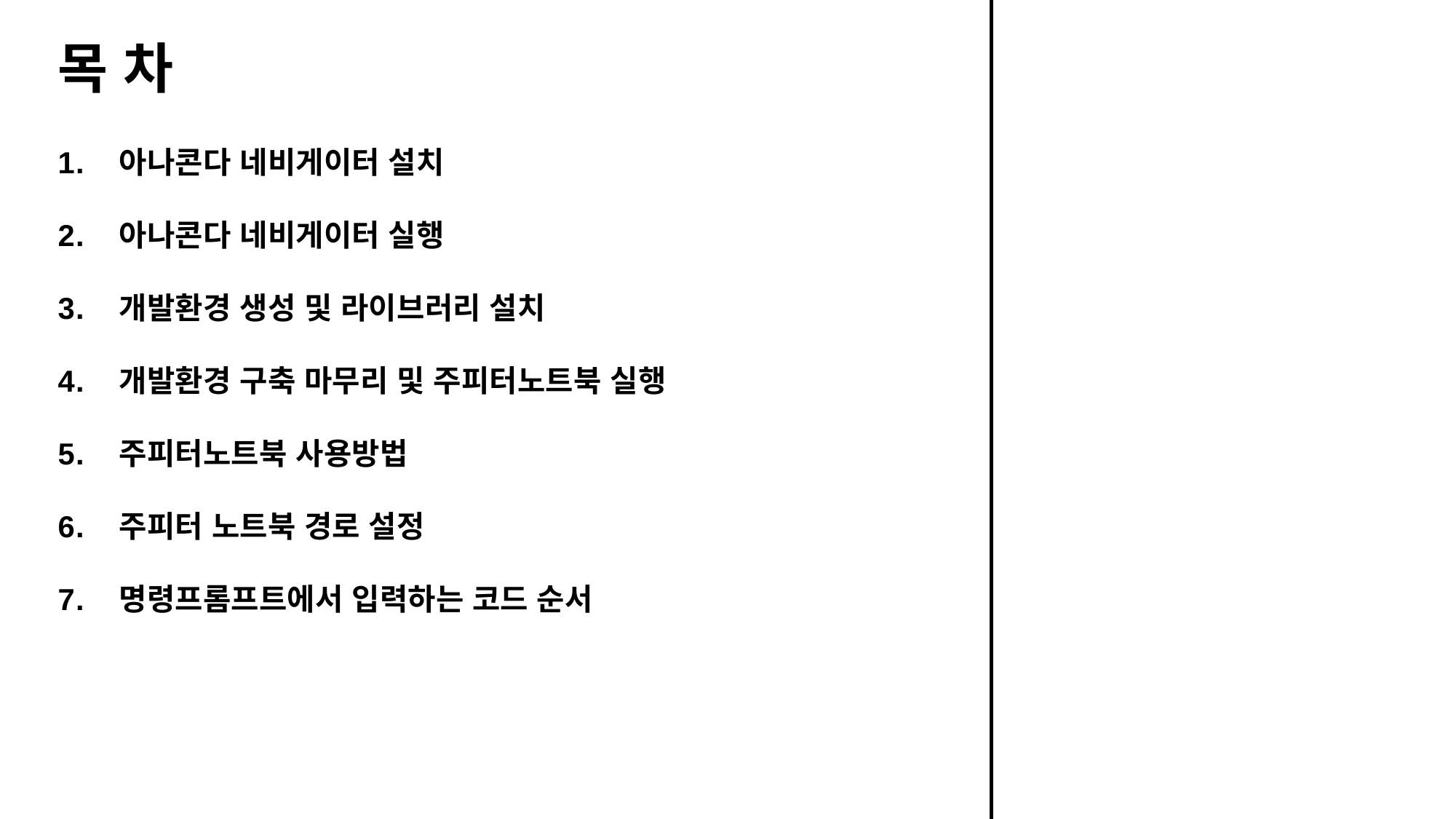

목 차

아나콘다 네비게이터 설치

아나콘다 네비게이터 실행

개발환경 생성 및 라이브러리 설치

개발환경 구축 마무리 및 주피터노트북 실행

주피터노트북 사용방법

주피터 노트북 경로 설정

명령프롬프트에서 입력하는 코드 순서